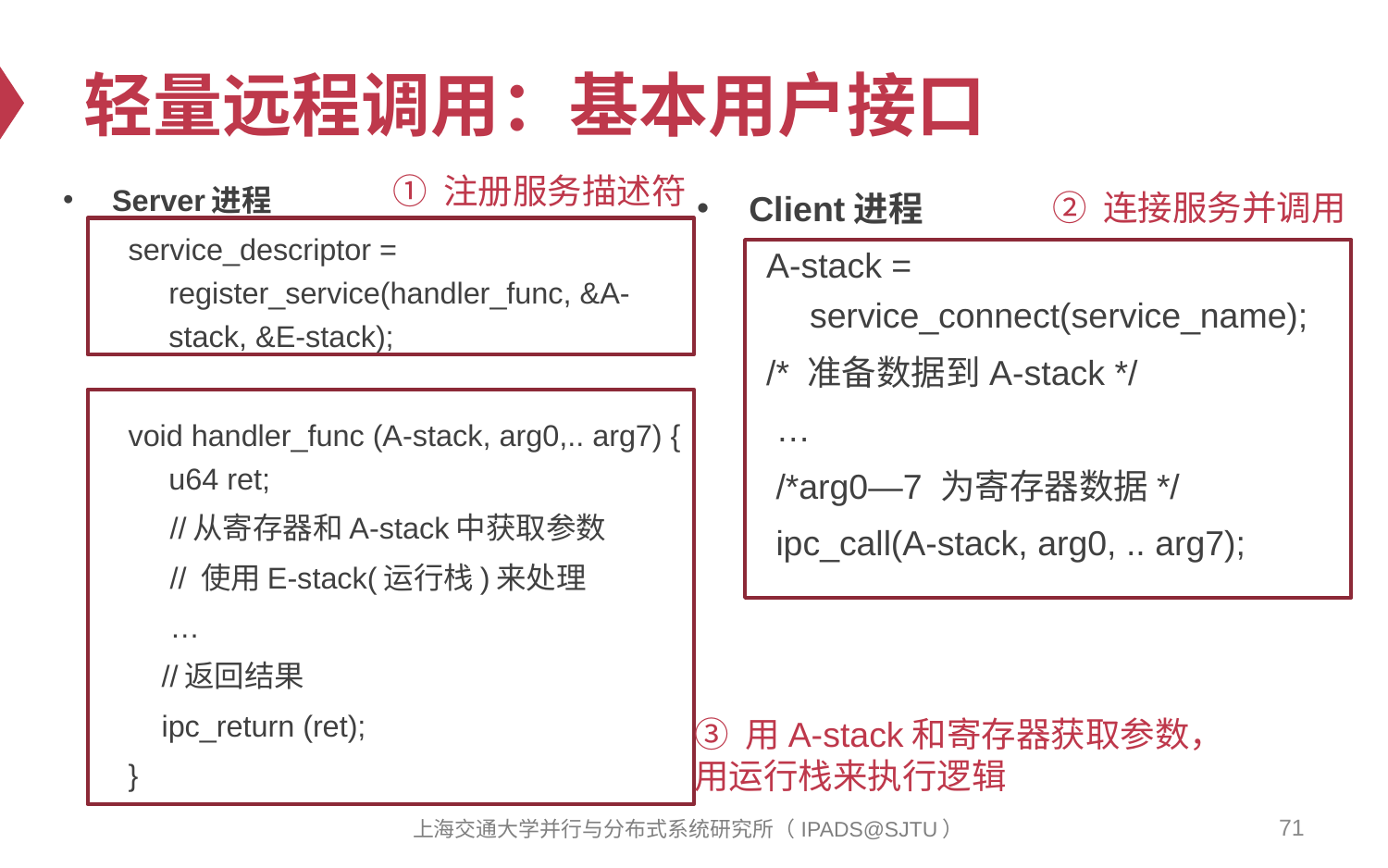

# 轻量远程调用：基本用户接口
① 注册服务描述符
Server进程
service_descriptor = register_service(handler_func, &A-stack, &E-stack);

void handler_func (A-stack, arg0,.. arg7) {
u64 ret;
     //从寄存器和A-stack中获取参数
     // 使用E-stack(运行栈)来处理
     …
    //返回结果
    ipc_return (ret);
}

Client进程
A-stack = service_connect(service_name);
/* 准备数据到A-stack */
 …
 /*arg0—7 为寄存器数据*/
 ipc_call(A-stack, arg0, .. arg7);

② 连接服务并调用

③ 用A-stack和寄存器获取参数，
用运行栈来执行逻辑
71
上海交通大学并行与分布式系统研究所（IPADS@SJTU）